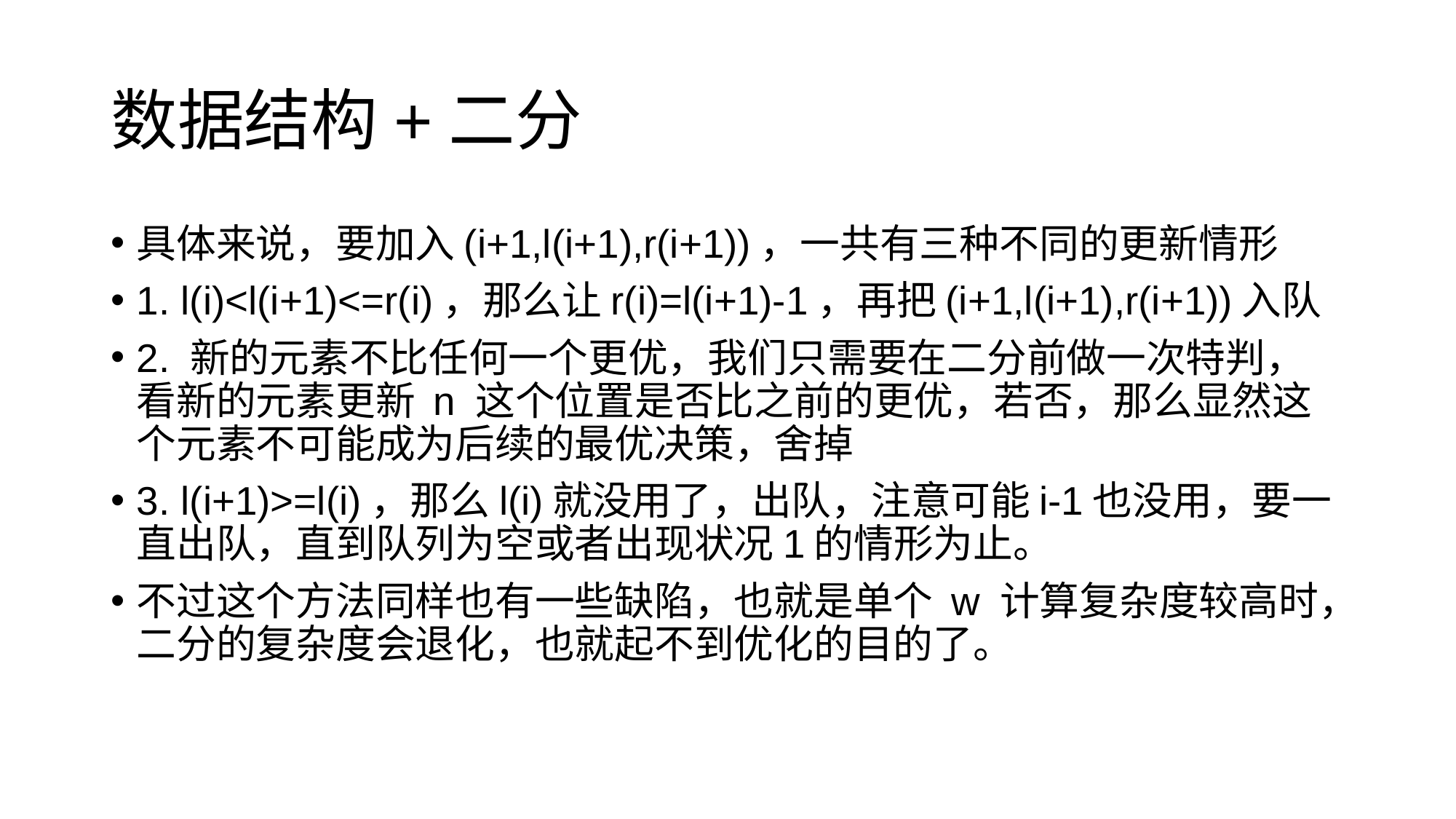

# 数据结构+二分
具体来说，要加入(i+1,l(i+1),r(i+1))，一共有三种不同的更新情形
1. l(i)<l(i+1)<=r(i)，那么让r(i)=l(i+1)-1，再把(i+1,l(i+1),r(i+1))入队
2. 新的元素不比任何一个更优，我们只需要在二分前做一次特判，看新的元素更新 n 这个位置是否比之前的更优，若否，那么显然这个元素不可能成为后续的最优决策，舍掉
3. l(i+1)>=l(i)，那么l(i)就没用了，出队，注意可能i-1也没用，要一直出队，直到队列为空或者出现状况1的情形为止。
不过这个方法同样也有一些缺陷，也就是单个 w 计算复杂度较高时，二分的复杂度会退化，也就起不到优化的目的了。